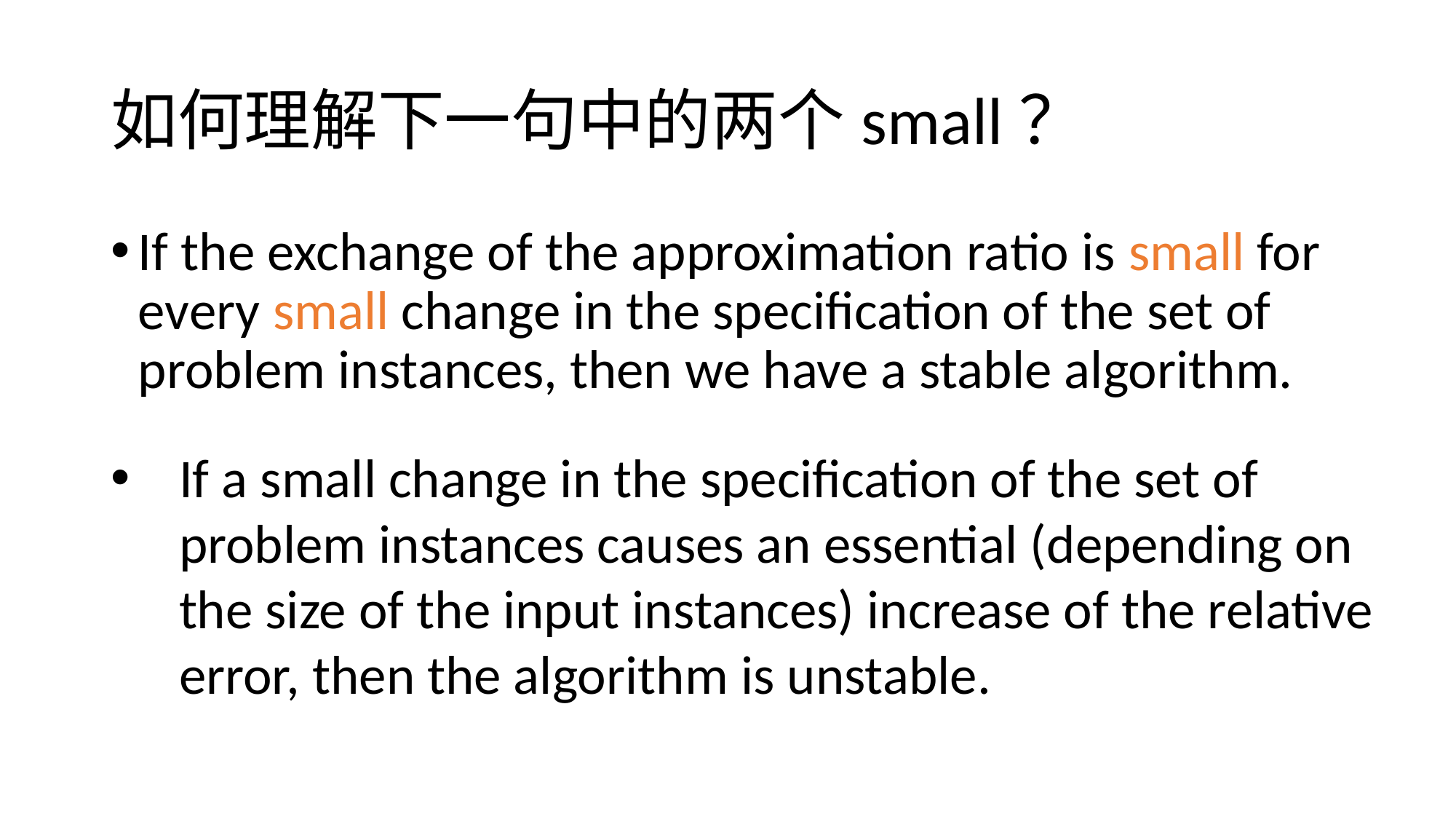

# 如何理解下一句中的两个small？
If the exchange of the approximation ratio is small for every small change in the specification of the set of problem instances, then we have a stable algorithm.
If a small change in the specification of the set of problem instances causes an essential (depending on the size of the input instances) increase of the relative error, then the algorithm is unstable.